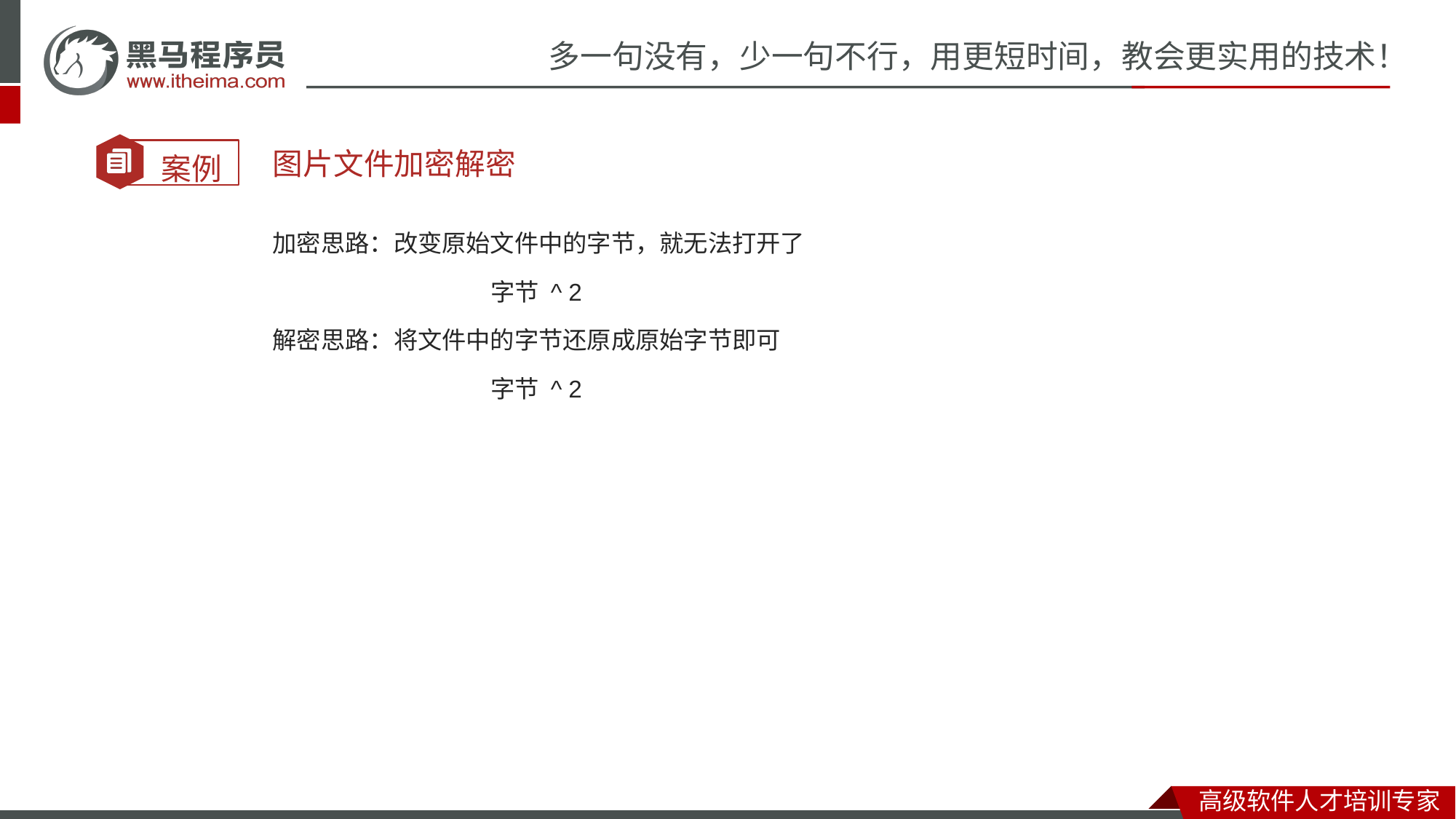

图片文件加密解密
加密思路：改变原始文件中的字节，就无法打开了
		字节 ^ 2
解密思路：将文件中的字节还原成原始字节即可
		字节 ^ 2